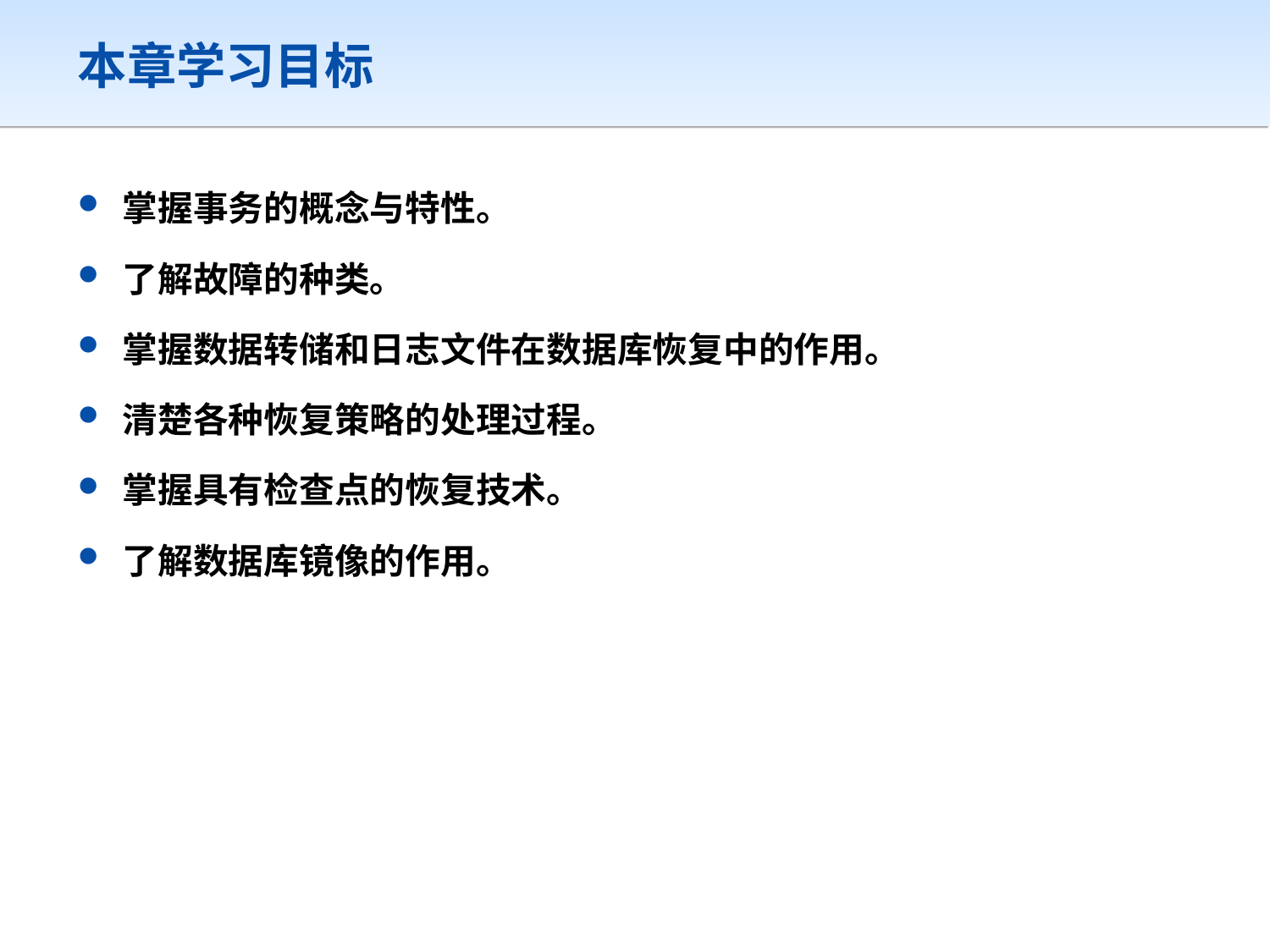

# 本章学习目标
 掌握事务的概念与特性。
 了解故障的种类。
 掌握数据转储和日志文件在数据库恢复中的作用。
 清楚各种恢复策略的处理过程。
 掌握具有检查点的恢复技术。
 了解数据库镜像的作用。